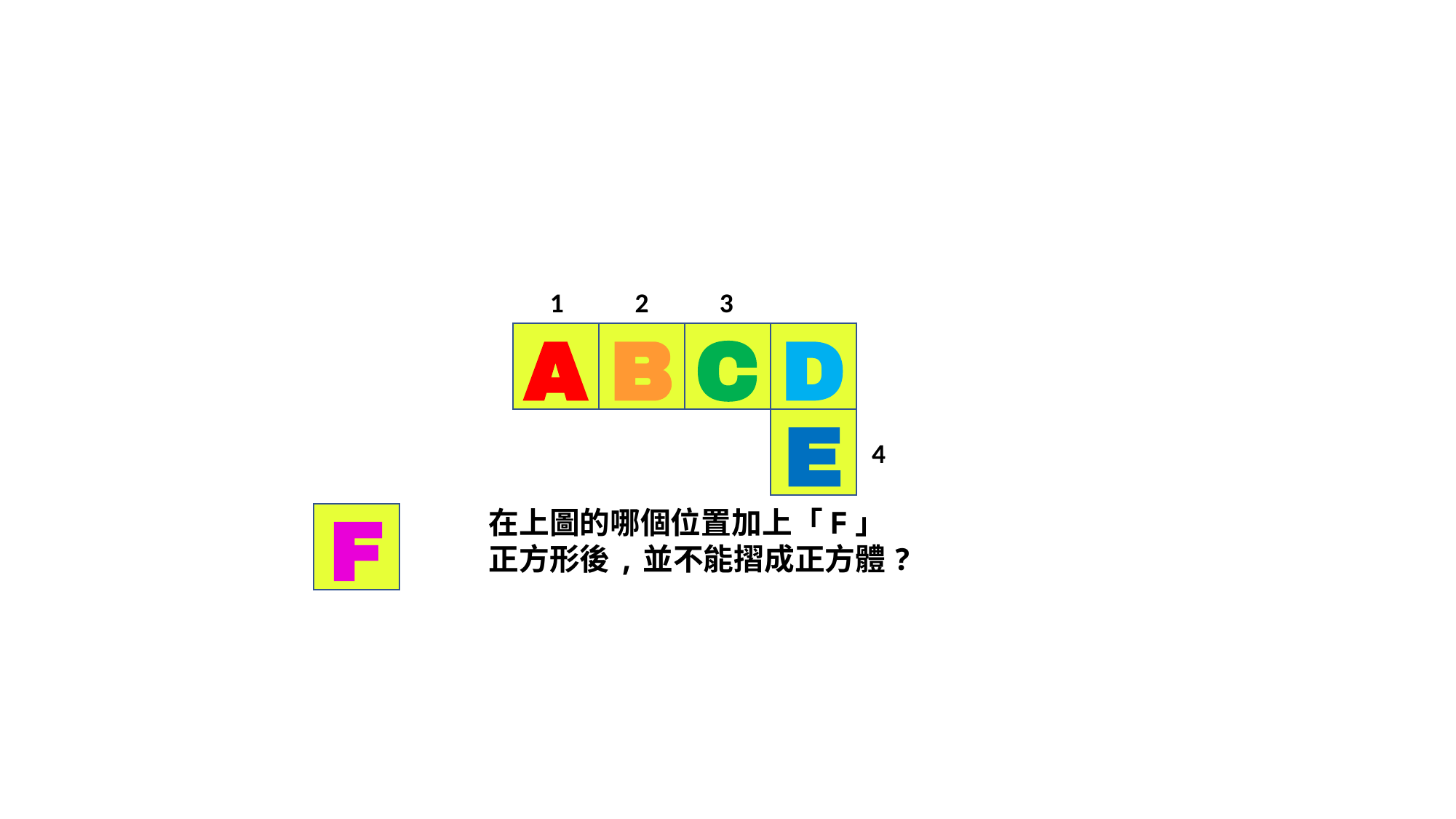

1
2
3
D
A
B
C
E
4
在上圖的哪個位置加上「F」正方形後,並不能摺成正方體?
F